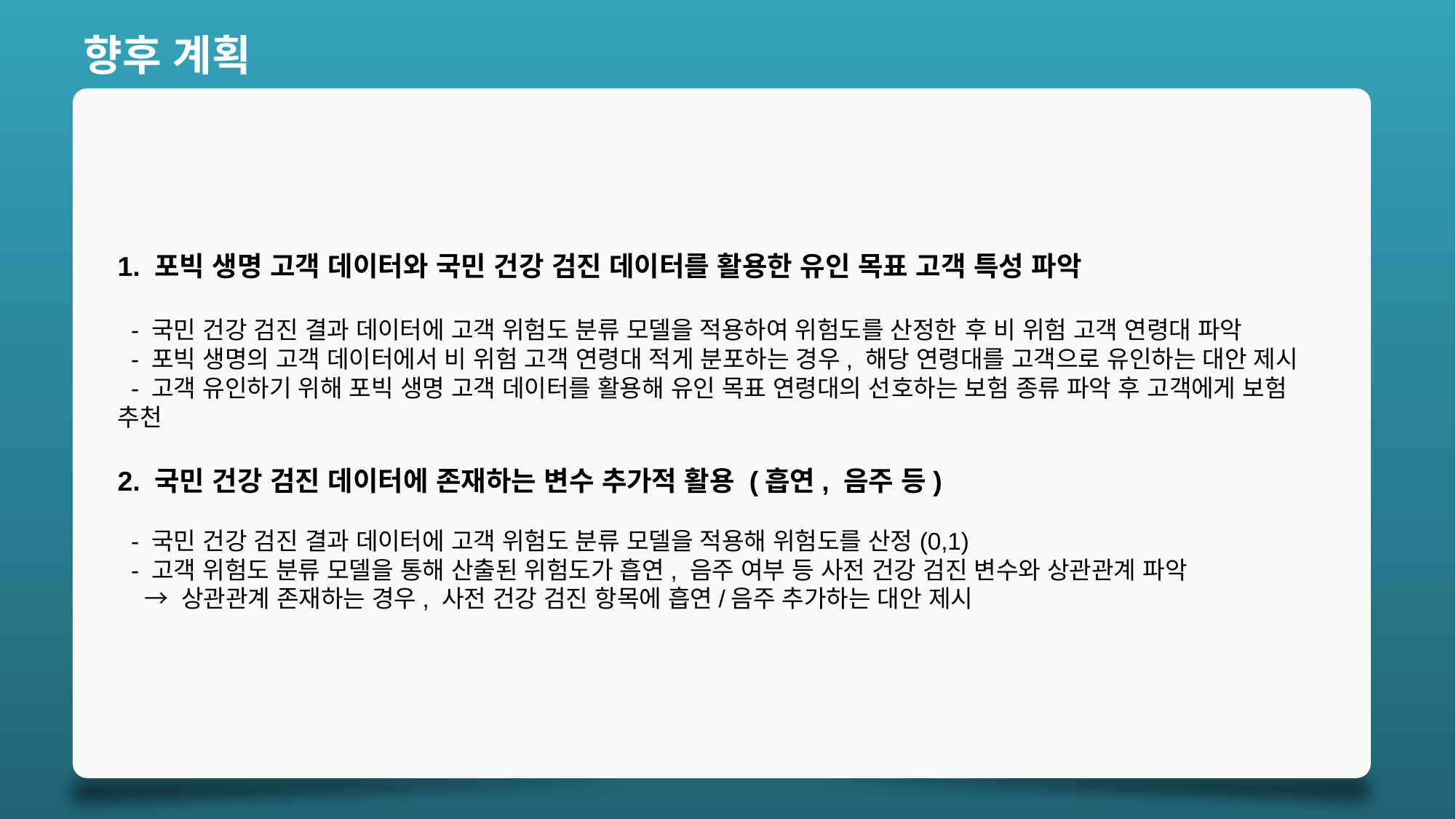

향후 계획

1. 포빅 생명 고객 데이터와 국민 건강 검진 데이터를 활용한 유인 목표 고객 특성 파악

  - 국민 건강 검진 결과 데이터에 고객 위험도 분류 모델을 적용하여 위험도를 산정한 후 비 위험 고객 연령대 파악
  - 포빅 생명의 고객 데이터에서 비 위험 고객 연령대 적게 분포하는 경우, 해당 연령대를 고객으로 유인하는 대안 제시
  - 고객 유인하기 위해 포빅 생명 고객 데이터를 활용해 유인 목표 연령대의 선호하는 보험 종류 파악 후 고객에게 보험 추천

2. 국민 건강 검진 데이터에 존재하는 변수 추가적 활용 (흡연, 음주 등)

  - 국민 건강 검진 결과 데이터에 고객 위험도 분류 모델을 적용해 위험도를 산정(0,1)
  - 고객 위험도 분류 모델을 통해 산출된 위험도가 흡연, 음주 여부 등 사전 건강 검진 변수와 상관관계 파악
    → 상관관계 존재하는 경우, 사전 건강 검진 항목에 흡연/음주 추가하는 대안 제시